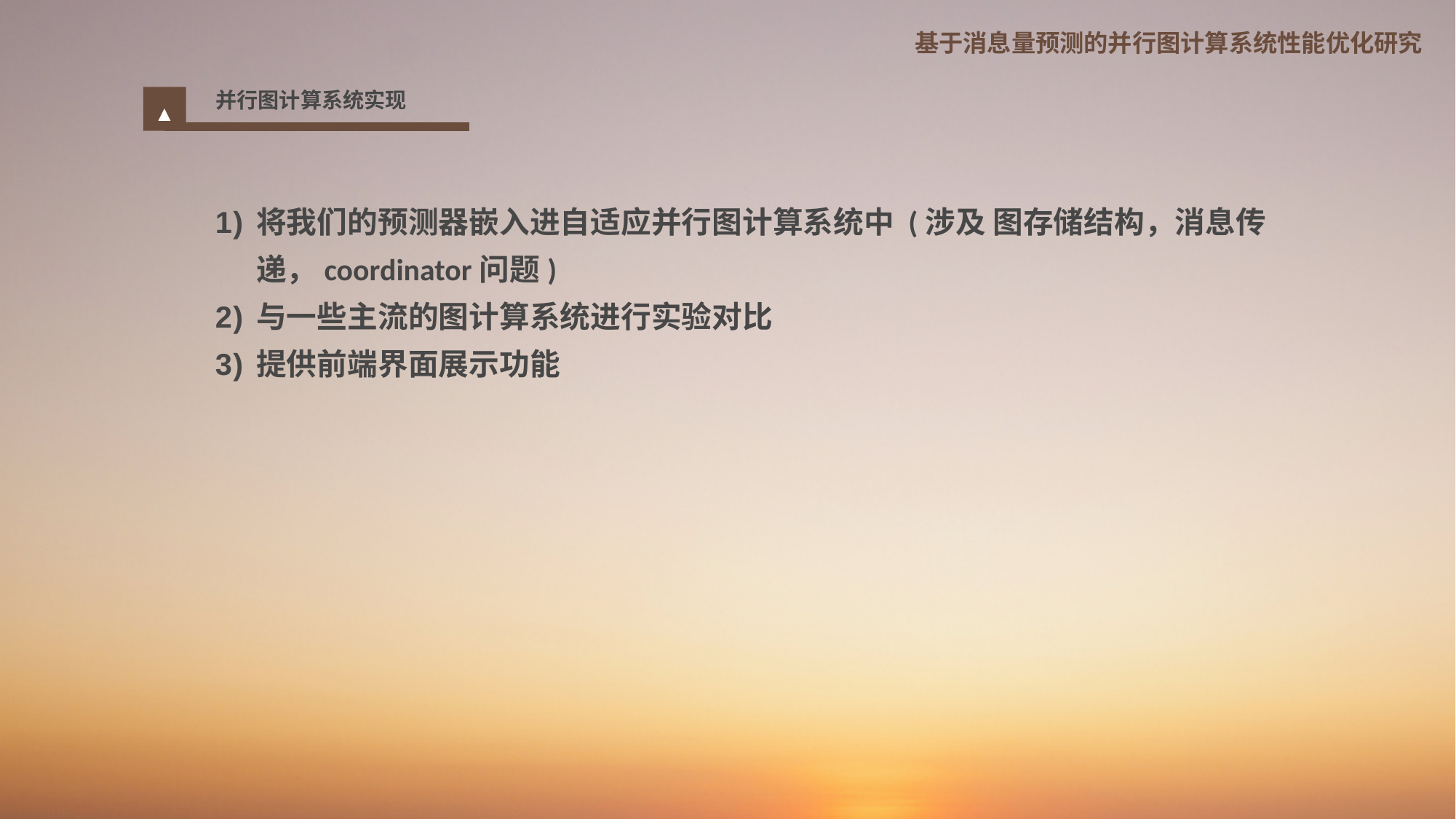

基于消息量预测的并行图计算系统性能优化研究
并行图计算系统实现
▲

将我们的预测器嵌入进自适应并行图计算系统中 (涉及 图存储结构，消息传递，coordinator问题)
与一些主流的图计算系统进行实验对比
提供前端界面展示功能